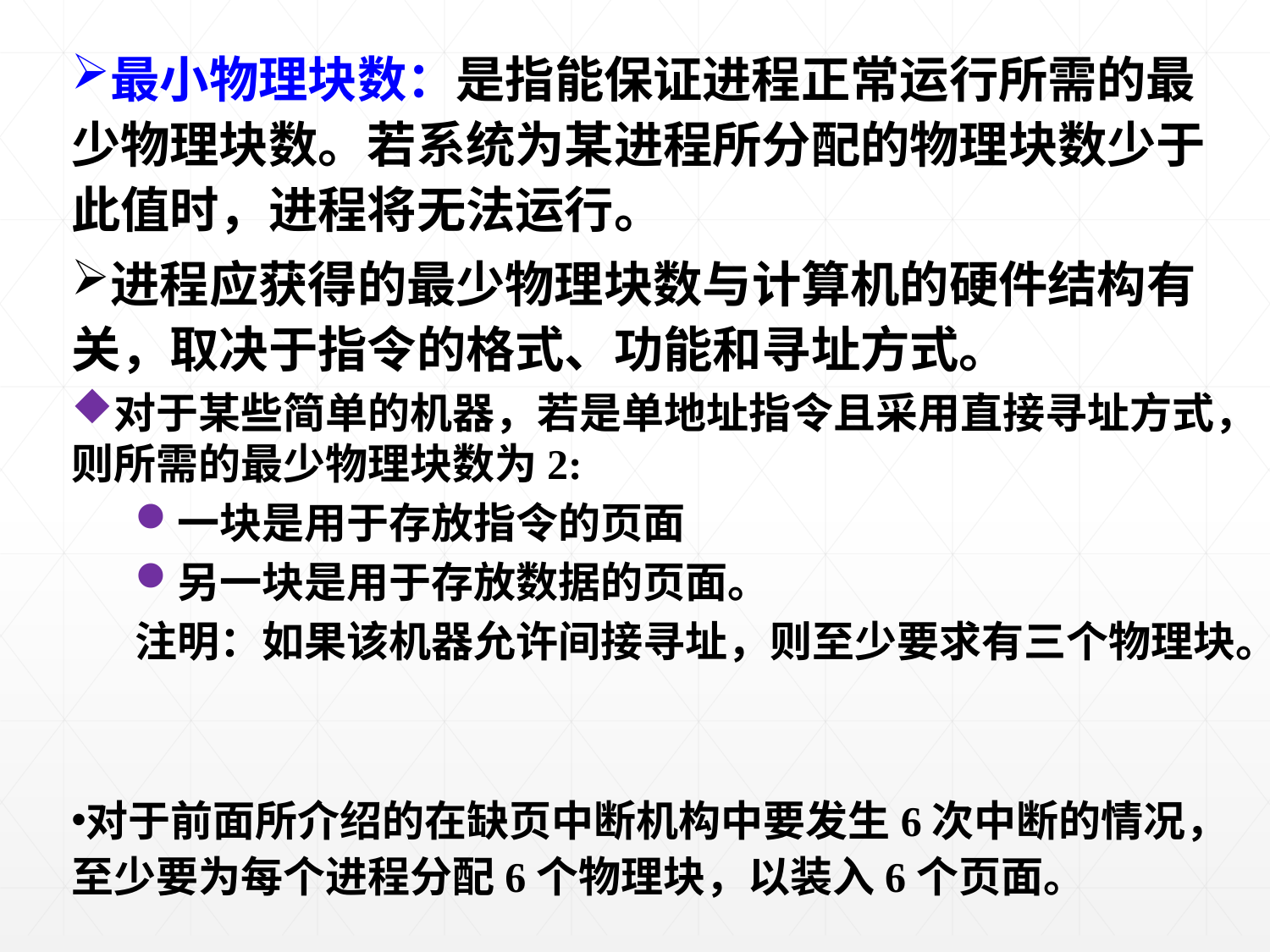

最小物理块数：是指能保证进程正常运行所需的最少物理块数。若系统为某进程所分配的物理块数少于此值时，进程将无法运行。
进程应获得的最少物理块数与计算机的硬件结构有关，取决于指令的格式、功能和寻址方式。
对于某些简单的机器，若是单地址指令且采用直接寻址方式，则所需的最少物理块数为2:
一块是用于存放指令的页面
另一块是用于存放数据的页面。
注明：如果该机器允许间接寻址，则至少要求有三个物理块。

对于前面所介绍的在缺页中断机构中要发生6次中断的情况，至少要为每个进程分配6个物理块，以装入6个页面。